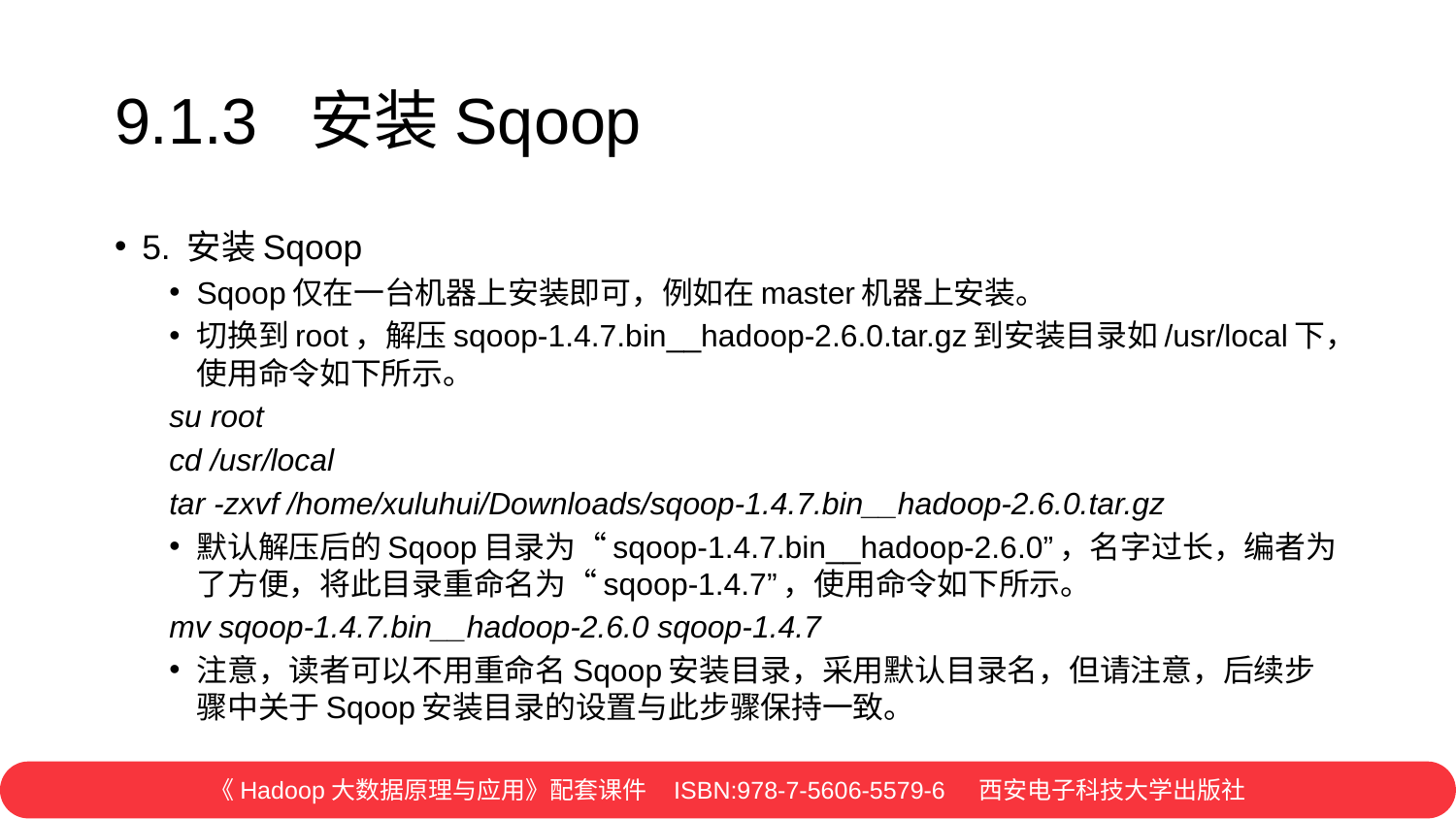

# 9.1.3  安装Sqoop
5. 安装Sqoop
Sqoop仅在一台机器上安装即可，例如在master机器上安装。
切换到root，解压sqoop-1.4.7.bin__hadoop-2.6.0.tar.gz到安装目录如/usr/local下，使用命令如下所示。
su root
cd /usr/local
tar -zxvf /home/xuluhui/Downloads/sqoop-1.4.7.bin__hadoop-2.6.0.tar.gz
默认解压后的Sqoop目录为“sqoop-1.4.7.bin__hadoop-2.6.0”，名字过长，编者为了方便，将此目录重命名为“sqoop-1.4.7”，使用命令如下所示。
mv sqoop-1.4.7.bin__hadoop-2.6.0 sqoop-1.4.7
注意，读者可以不用重命名Sqoop安装目录，采用默认目录名，但请注意，后续步骤中关于Sqoop安装目录的设置与此步骤保持一致。